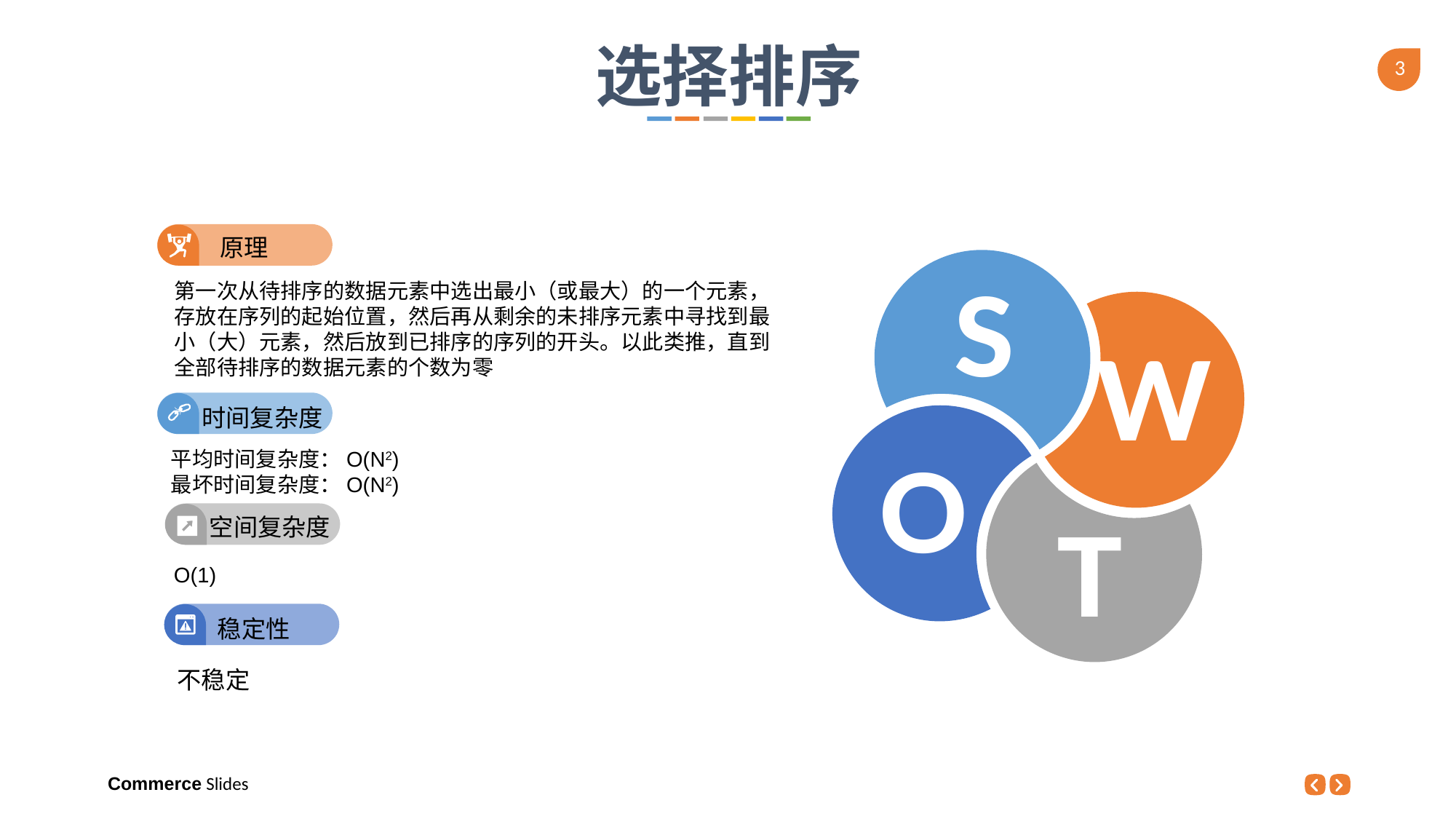

选择排序

原理

S

W

O

T
第一次从待排序的数据元素中选出最小（或最大）的一个元素，存放在序列的起始位置，然后再从剩余的未排序元素中寻找到最小（大）元素，然后放到已排序的序列的开头。以此类推，直到全部待排序的数据元素的个数为零

时间复杂度

平均时间复杂度：O(N2)
最坏时间复杂度：O(N2)

空间复杂度

  O(1)

稳定性

不稳定